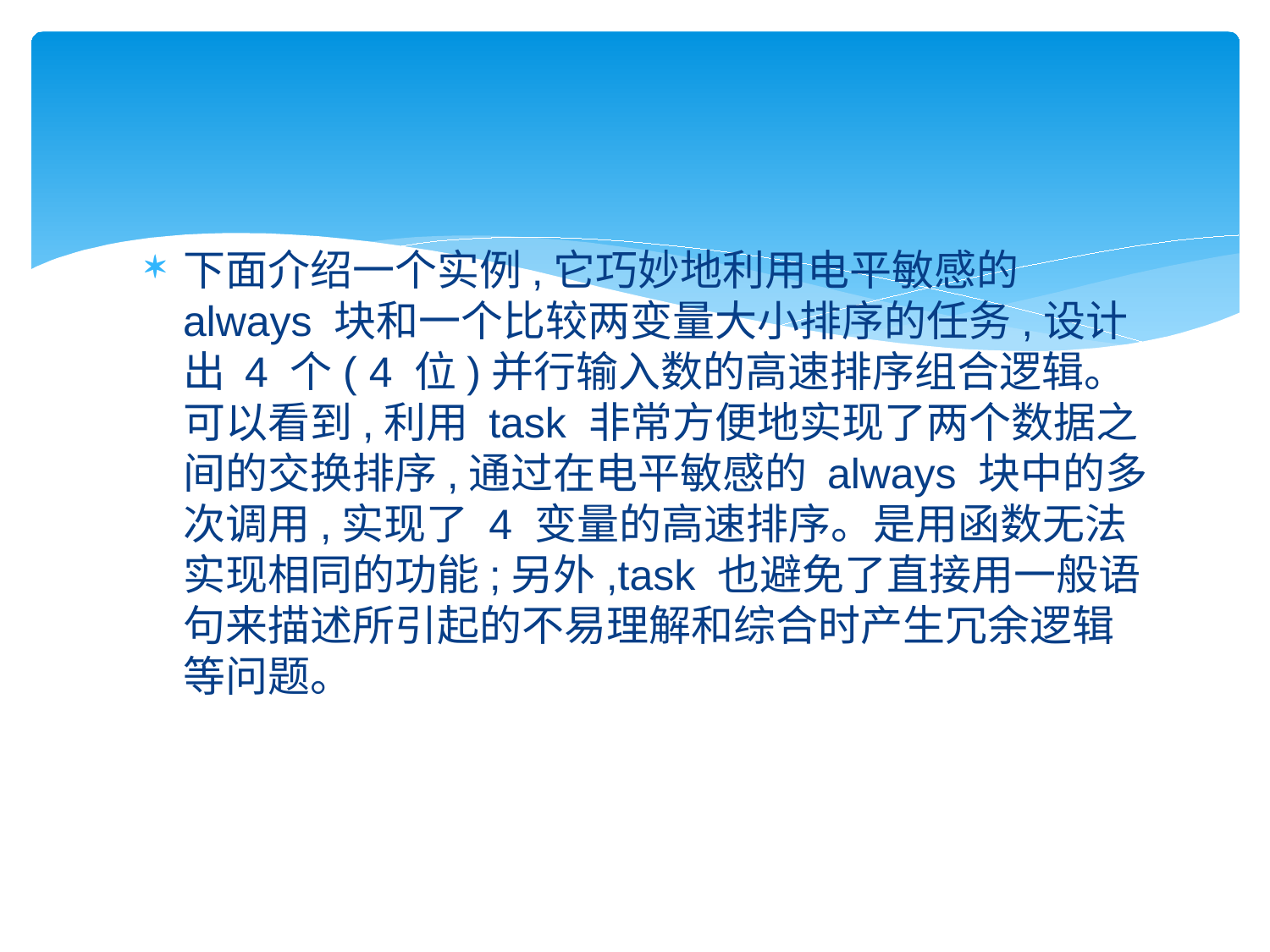

#
下面介绍一个实例,它巧妙地利用电平敏感的 always 块和一个比较两变量大小排序的任务,设计出 4 个( 4 位)并行输入数的高速排序组合逻辑。可以看到,利用 task 非常方便地实现了两个数据之间的交换排序,通过在电平敏感的 always 块中的多次调用,实现了 4 变量的高速排序。是用函数无法实现相同的功能;另外,task 也避免了直接用一般语句来描述所引起的不易理解和综合时产生冗余逻辑等问题。